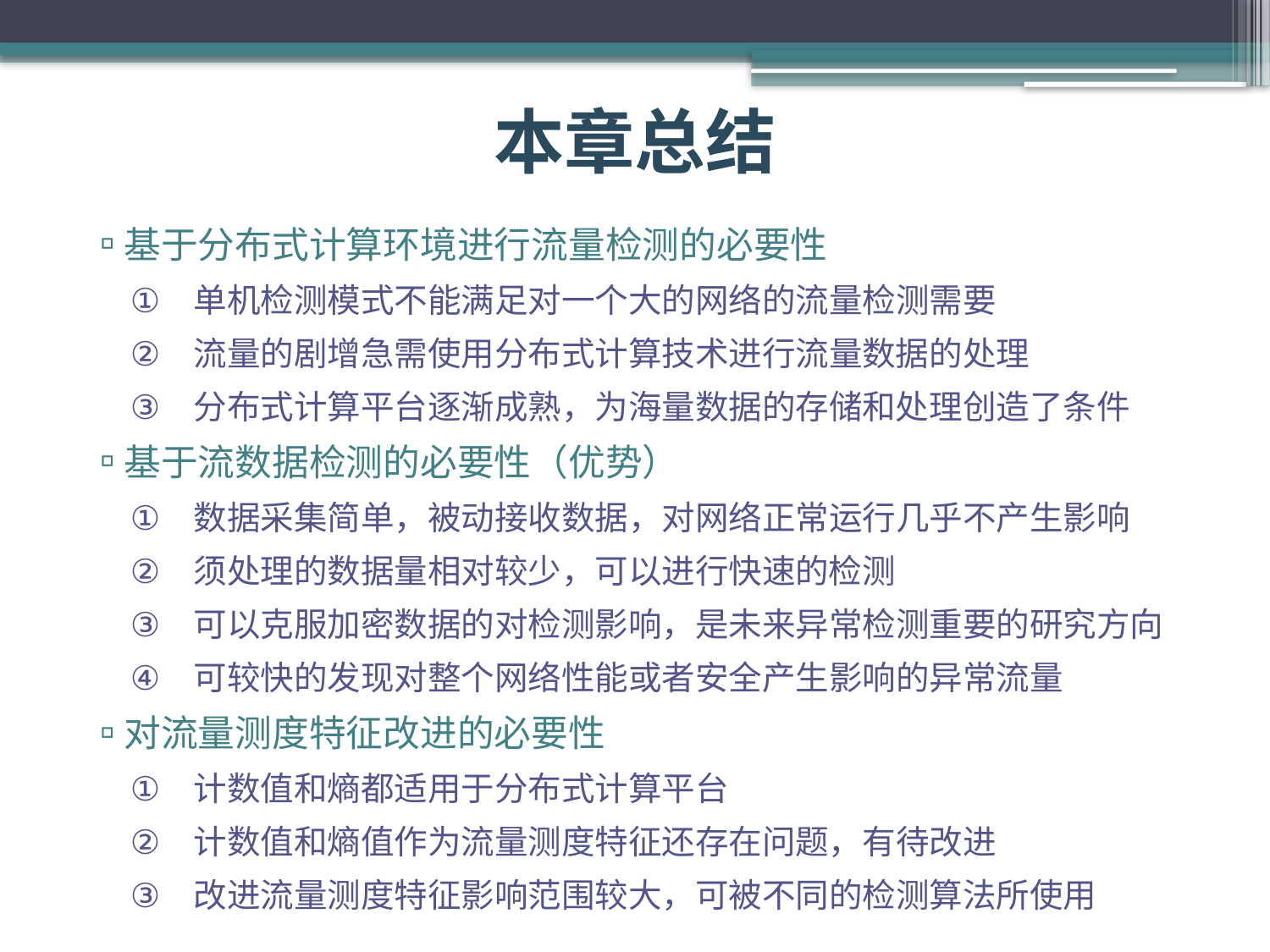

# 本章总结
基于分布式计算环境进行流量检测的必要性
单机检测模式不能满足对一个大的网络的流量检测需要
流量的剧增急需使用分布式计算技术进行流量数据的处理
分布式计算平台逐渐成熟，为海量数据的存储和处理创造了条件
基于流数据检测的必要性（优势）
数据采集简单，被动接收数据，对网络正常运行几乎不产生影响
须处理的数据量相对较少，可以进行快速的检测
可以克服加密数据的对检测影响，是未来异常检测重要的研究方向
可较快的发现对整个网络性能或者安全产生影响的异常流量
对流量测度特征改进的必要性
计数值和熵都适用于分布式计算平台
计数值和熵值作为流量测度特征还存在问题，有待改进
改进流量测度特征影响范围较大，可被不同的检测算法所使用